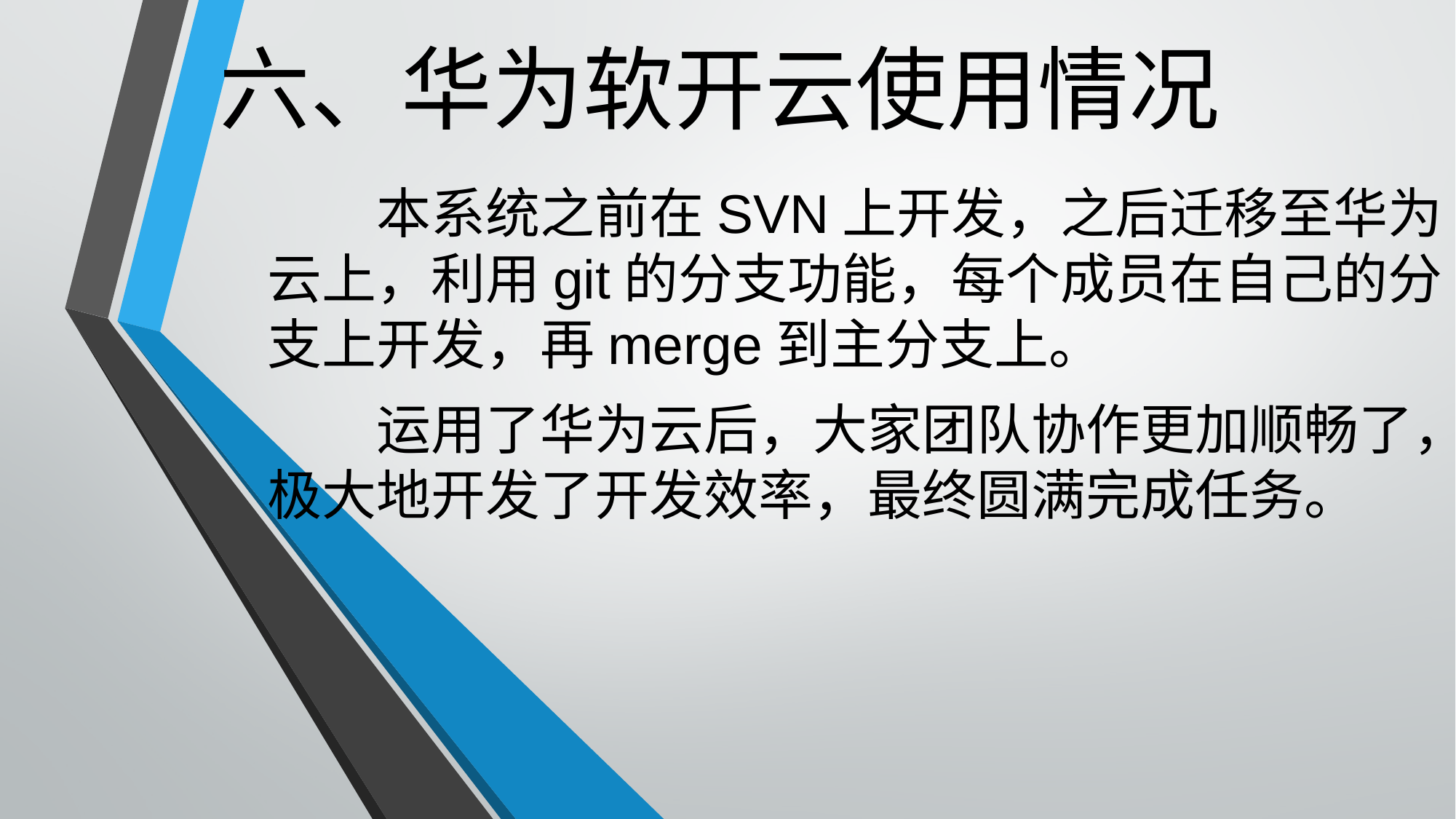

# 六、华为软开云使用情况
	本系统之前在SVN上开发，之后迁移至华为云上，利用git的分支功能，每个成员在自己的分支上开发，再merge到主分支上。
	运用了华为云后，大家团队协作更加顺畅了，极大地开发了开发效率，最终圆满完成任务。